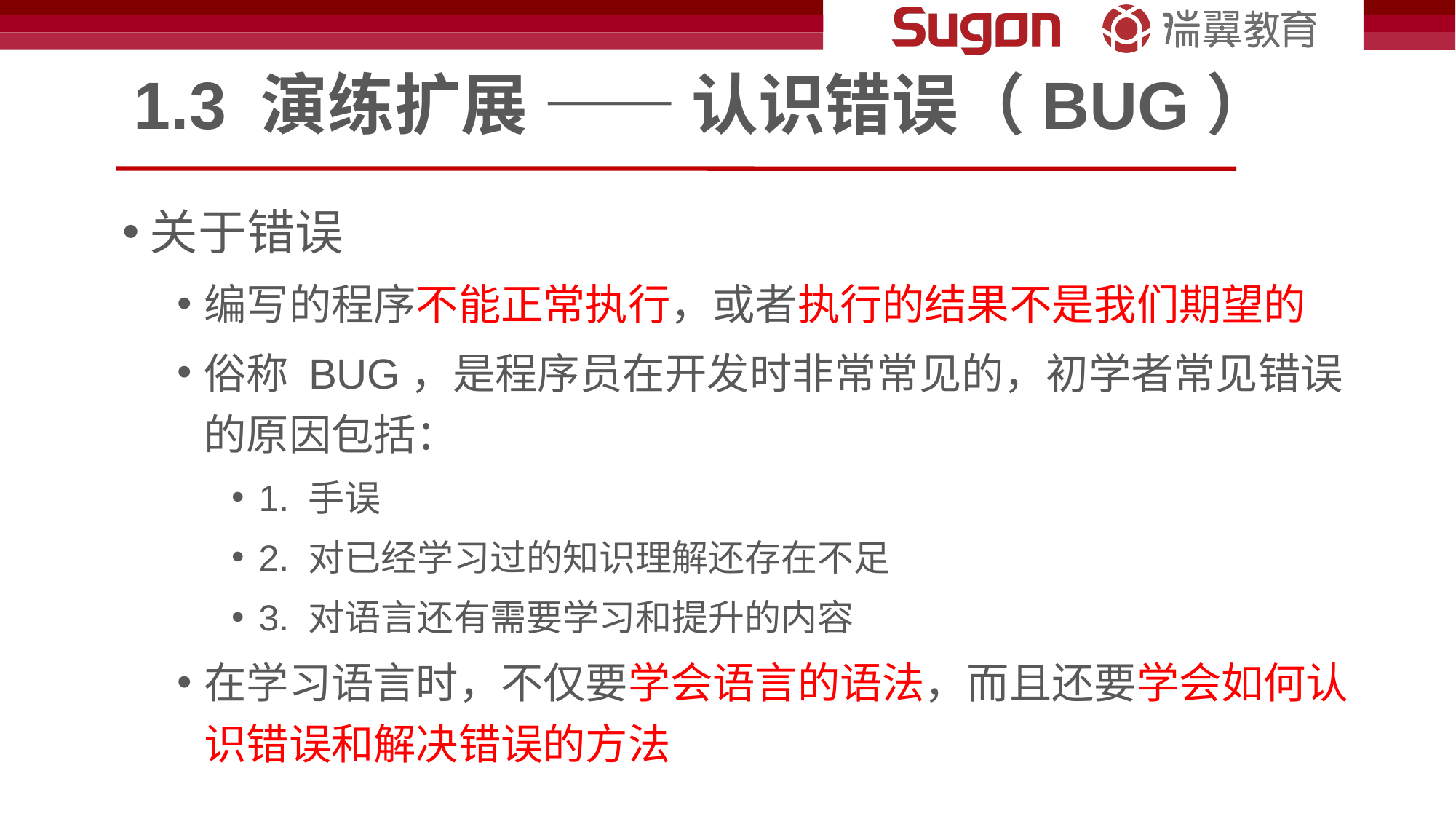

# 1.3 演练扩展 —— 认识错误（BUG）
关于错误
编写的程序不能正常执行，或者执行的结果不是我们期望的
俗称 BUG，是程序员在开发时非常常见的，初学者常见错误的原因包括：
1. 手误
2. 对已经学习过的知识理解还存在不足
3. 对语言还有需要学习和提升的内容
在学习语言时，不仅要学会语言的语法，而且还要学会如何认识错误和解决错误的方法